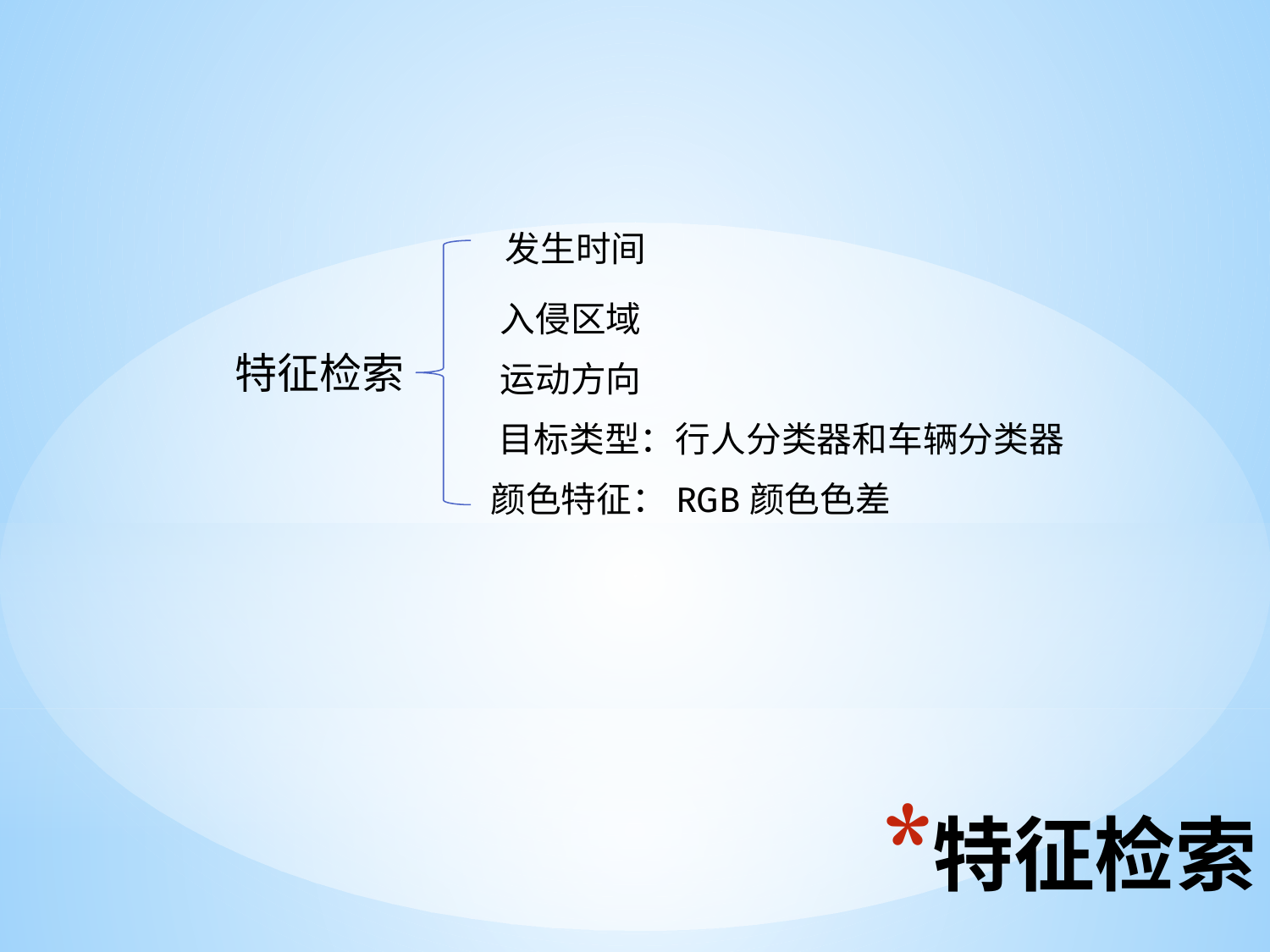

发生时间

入侵区域
特征检索
运动方向
目标类型：行人分类器和车辆分类器
颜色特征：RGB颜色色差
# 特征检索